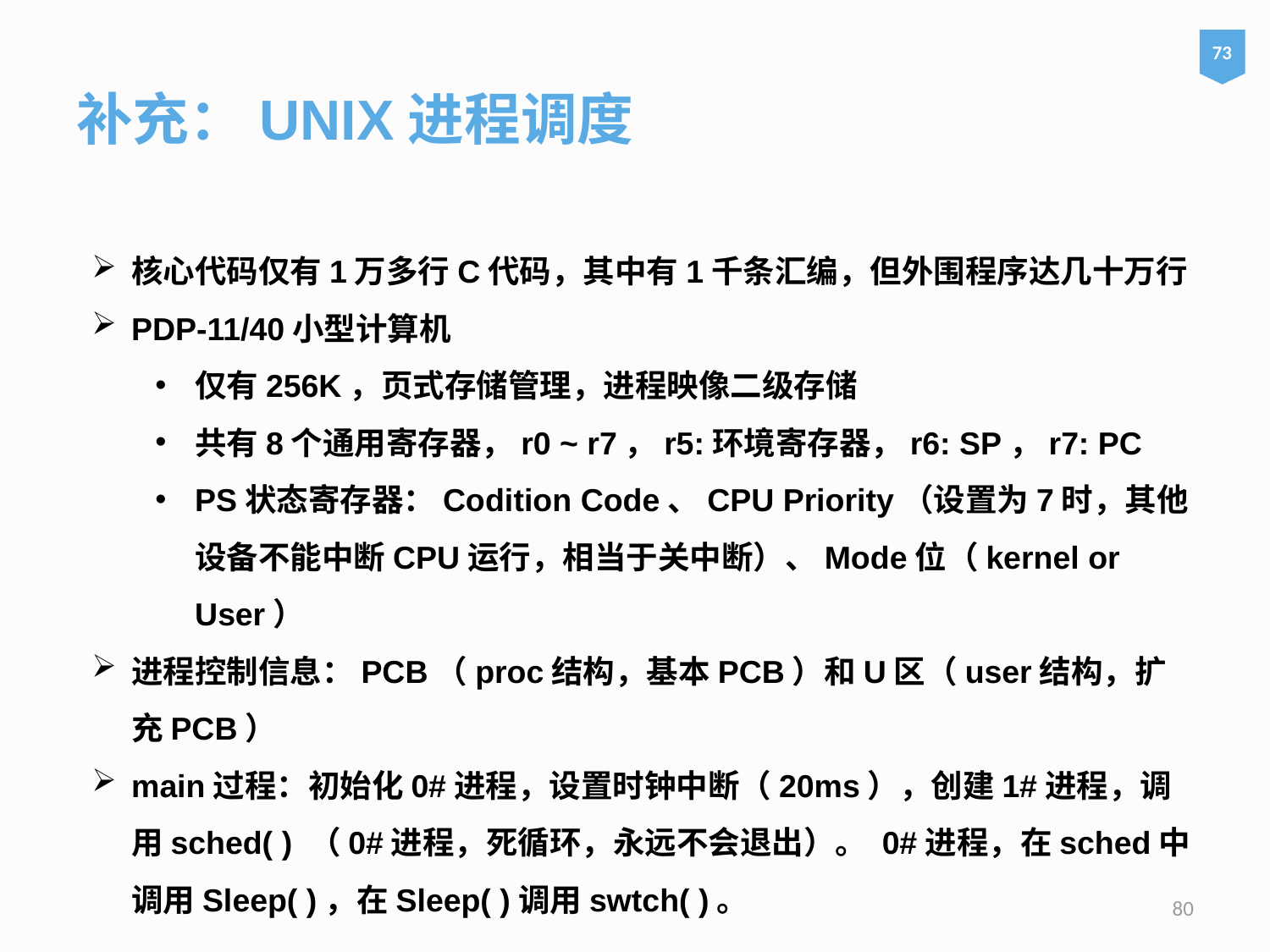

73
补充：UNIX进程调度
核心代码仅有1万多行C代码，其中有1千条汇编，但外围程序达几十万行
PDP-11/40小型计算机
仅有256K，页式存储管理，进程映像二级存储
共有8个通用寄存器，r0 ~ r7，r5:环境寄存器，r6: SP，r7: PC
PS状态寄存器：Codition Code、CPU Priority（设置为7时，其他设备不能中断CPU运行，相当于关中断）、Mode位（kernel or User）
进程控制信息：PCB（proc结构，基本PCB）和U区（user结构，扩充PCB）
main过程：初始化0#进程，设置时钟中断（20ms），创建1#进程，调用sched( ) （0#进程，死循环，永远不会退出）。 0#进程，在sched中调用Sleep( )，在Sleep( )调用swtch( )。

80